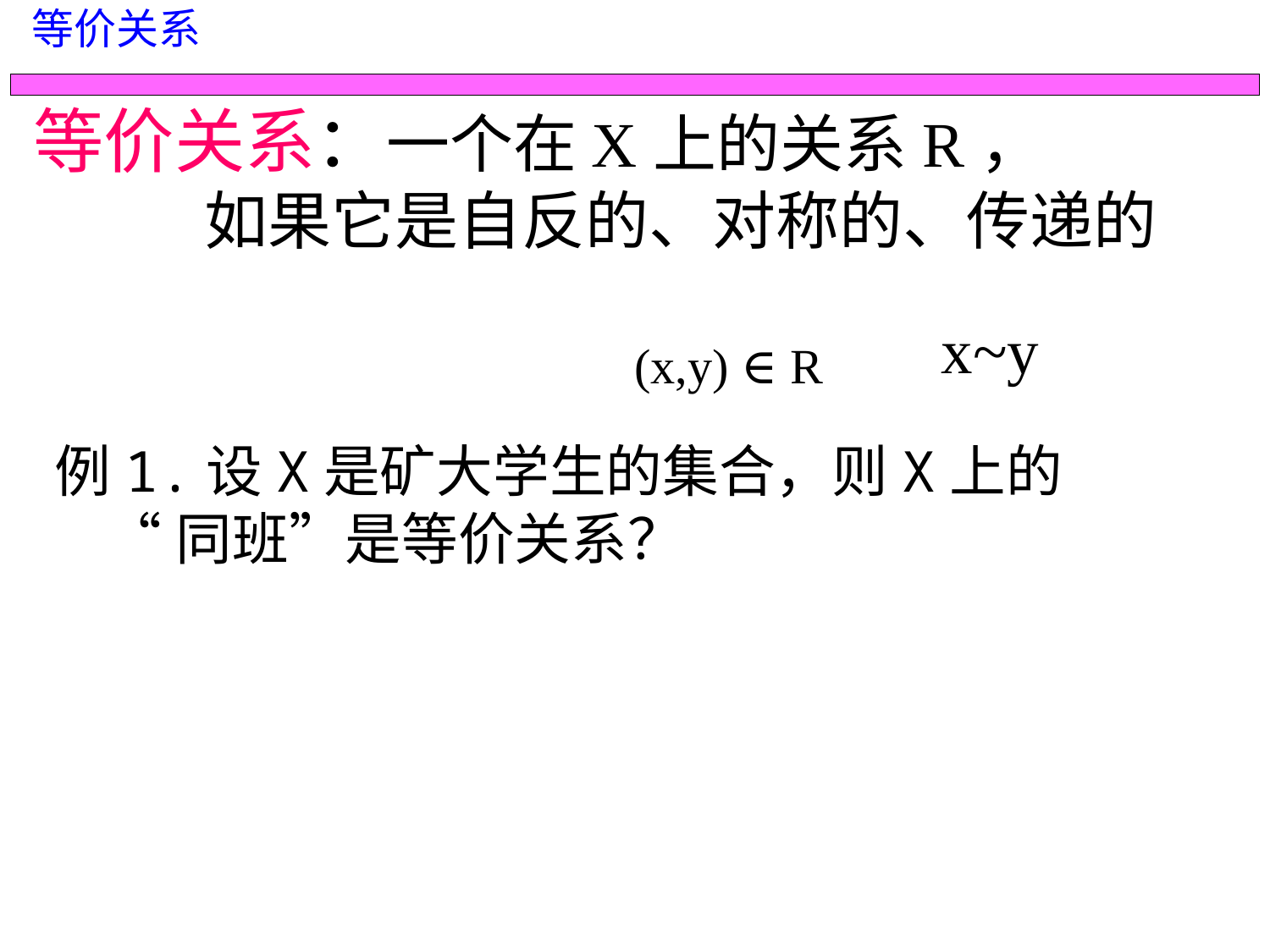

等价关系

等价关系：一个在X上的关系R，
           如果它是自反的、对称的、传递的
x~y
(x,y) ∈ R
例1.设X是矿大学生的集合，则X上的
    “同班”是等价关系？